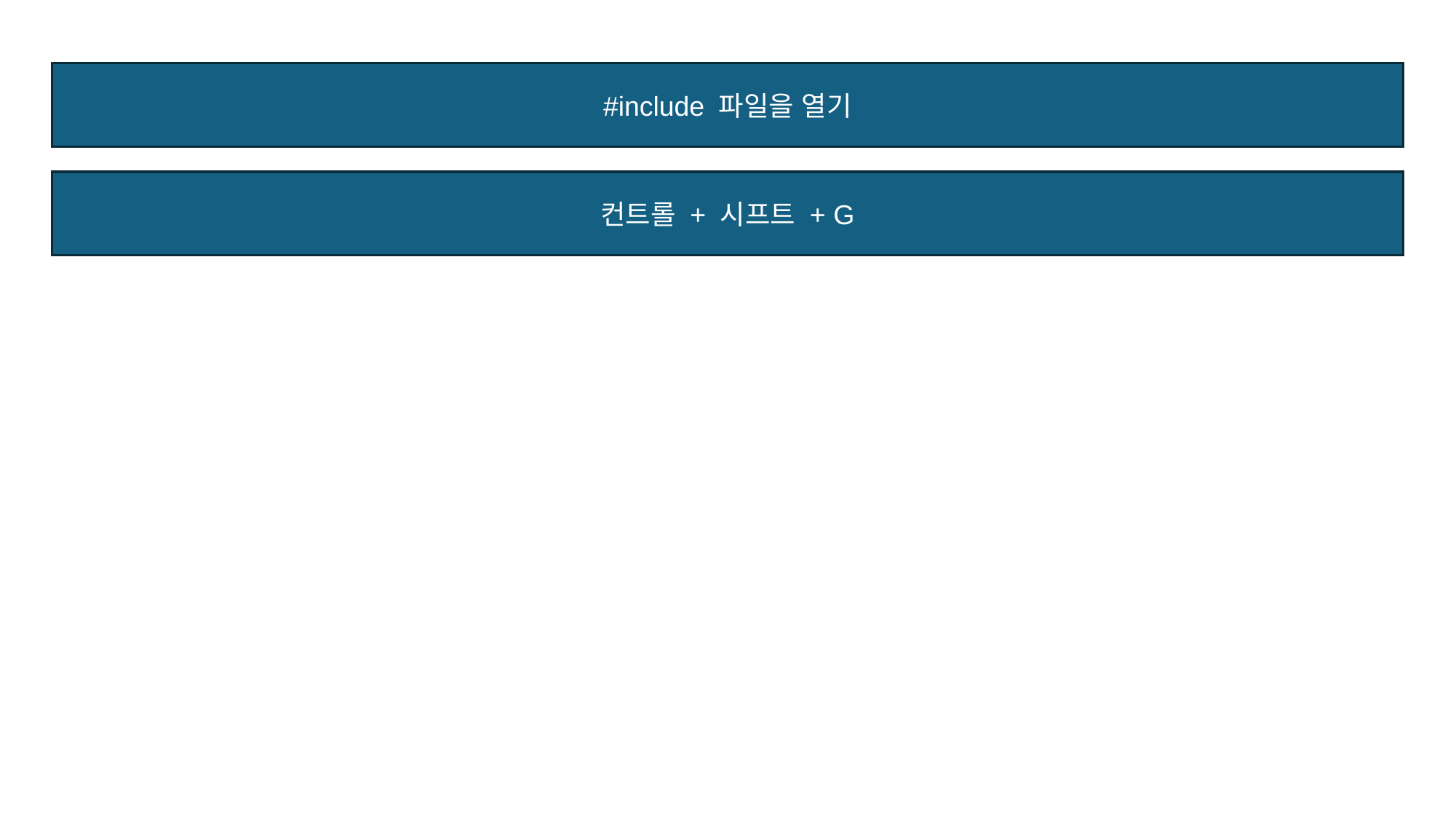

#include 파일을 열기
컨트롤 + 시프트 + G